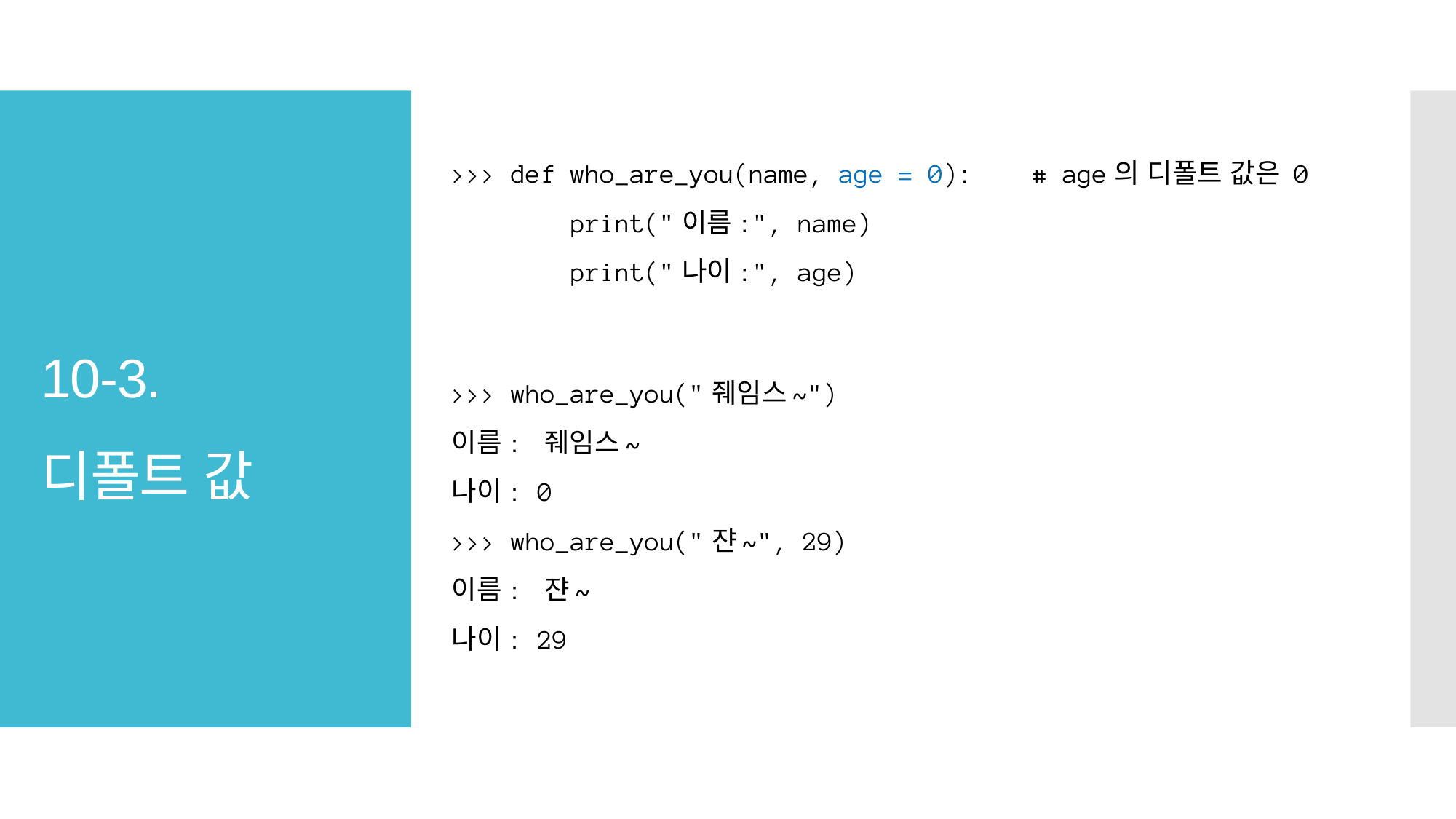

# 10-3. 디폴트 값
>>> def who_are_you(name, age = 0):    # age의 디폴트 값은 0
        print("이름:", name)
        print("나이:", age)
>>> who_are_you("줴임스~")
이름: 줴임스~
나이: 0
>>> who_are_you("쟌~", 29)
이름: 쟌~
나이: 29